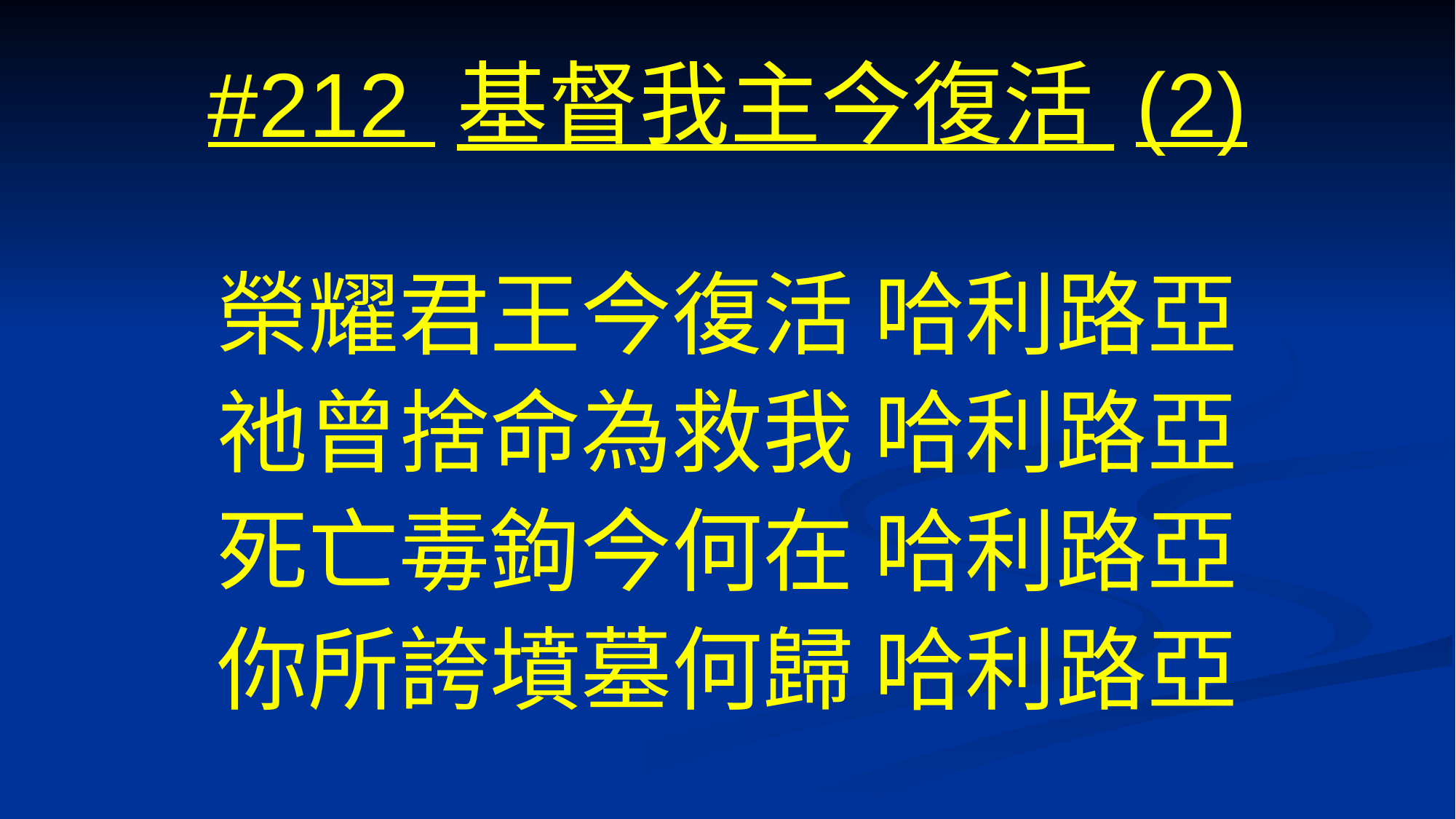

# #212 基督我主今復活 (2)

榮耀君王今復活 哈利路亞
祂曾捨命為救我 哈利路亞
死亡毒鉤今何在 哈利路亞
你所誇墳墓何歸 哈利路亞